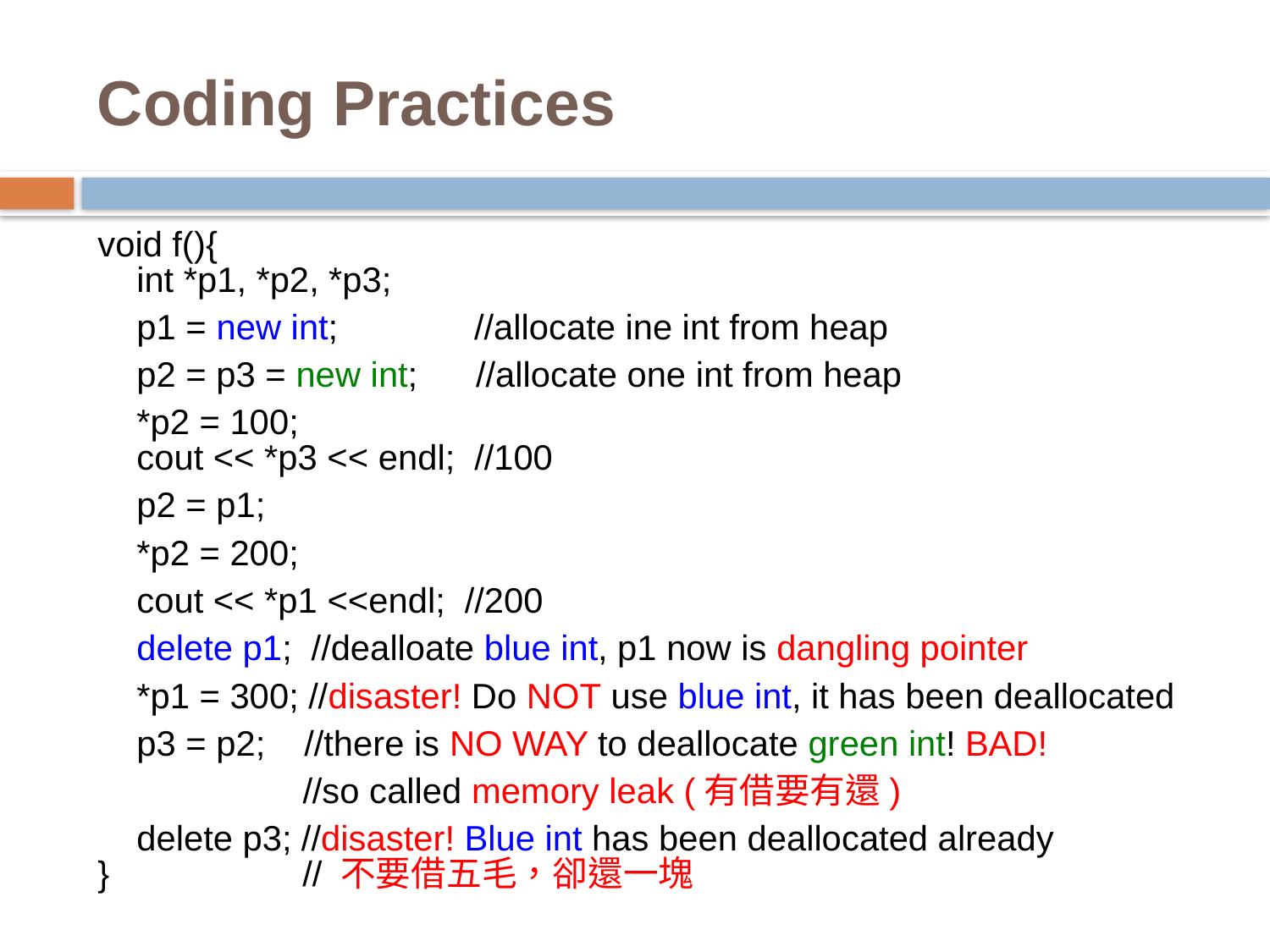

# Coding Practices
void f(){
    int *p1, *p2, *p3;
    p1 = new int;              //allocate ine int from heap
    p2 = p3 = new int;      //allocate one int from heap
    *p2 = 100;
    cout << *p3 << endl;  //100
    p2 = p1;
    *p2 = 200;
    cout << *p1 <<endl;  //200
    delete p1;  //dealloate blue int, p1 now is dangling pointer
    *p1 = 300; //disaster! Do NOT use blue int, it has been deallocated
    p3 = p2;    //there is NO WAY to deallocate green int! BAD!
	        //so called memory leak (有借要有還)
    delete p3; //disaster! Blue int has been deallocated already
}	        // 不要借五毛，卻還一塊